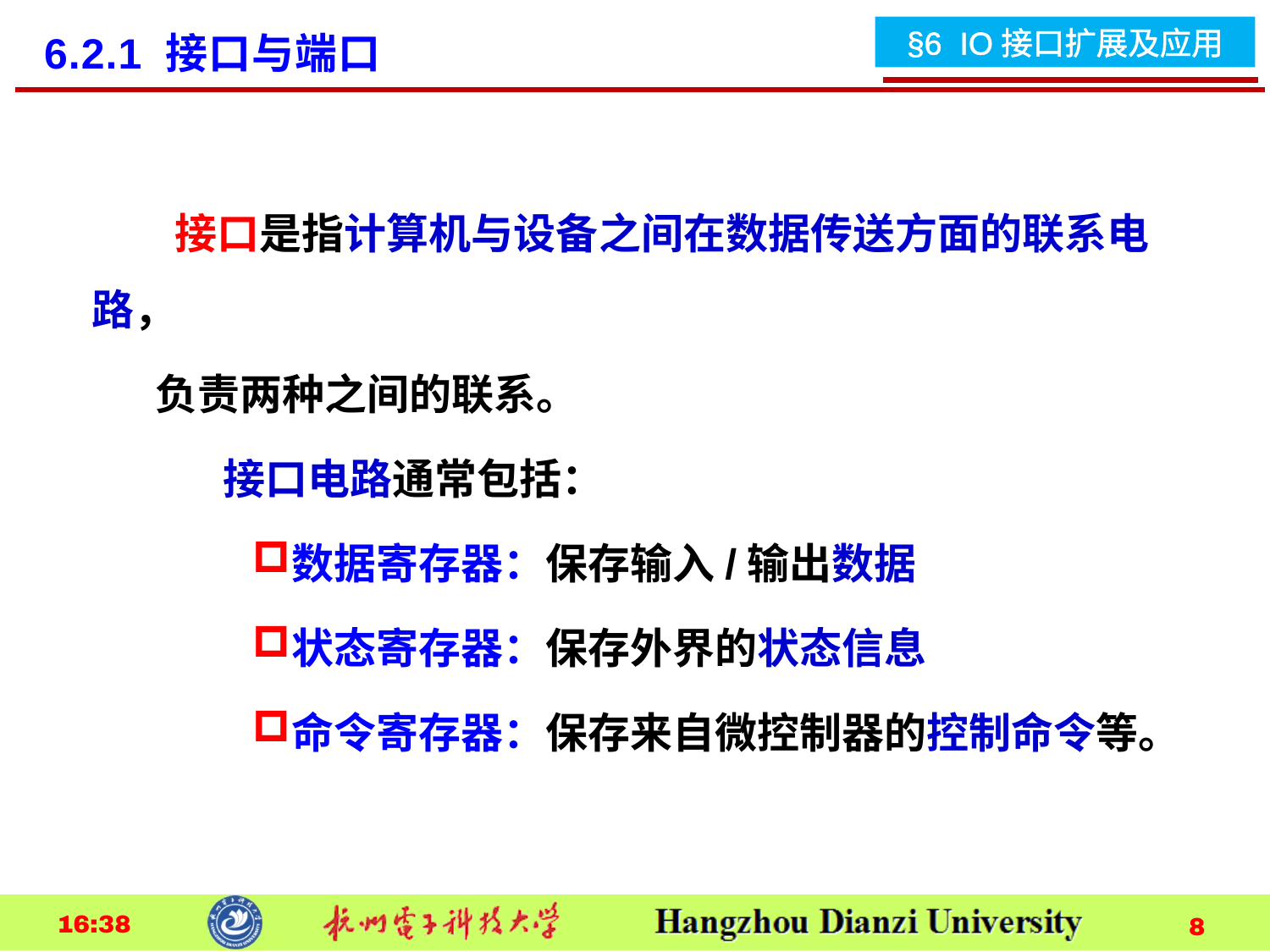

6.2.1 接口与端口
 接口是指计算机与设备之间在数据传送方面的联系电路，
负责两种之间的联系。
      接口电路通常包括：
数据寄存器：保存输入/输出数据
状态寄存器：保存外界的状态信息
命令寄存器：保存来自微控制器的控制命令等。